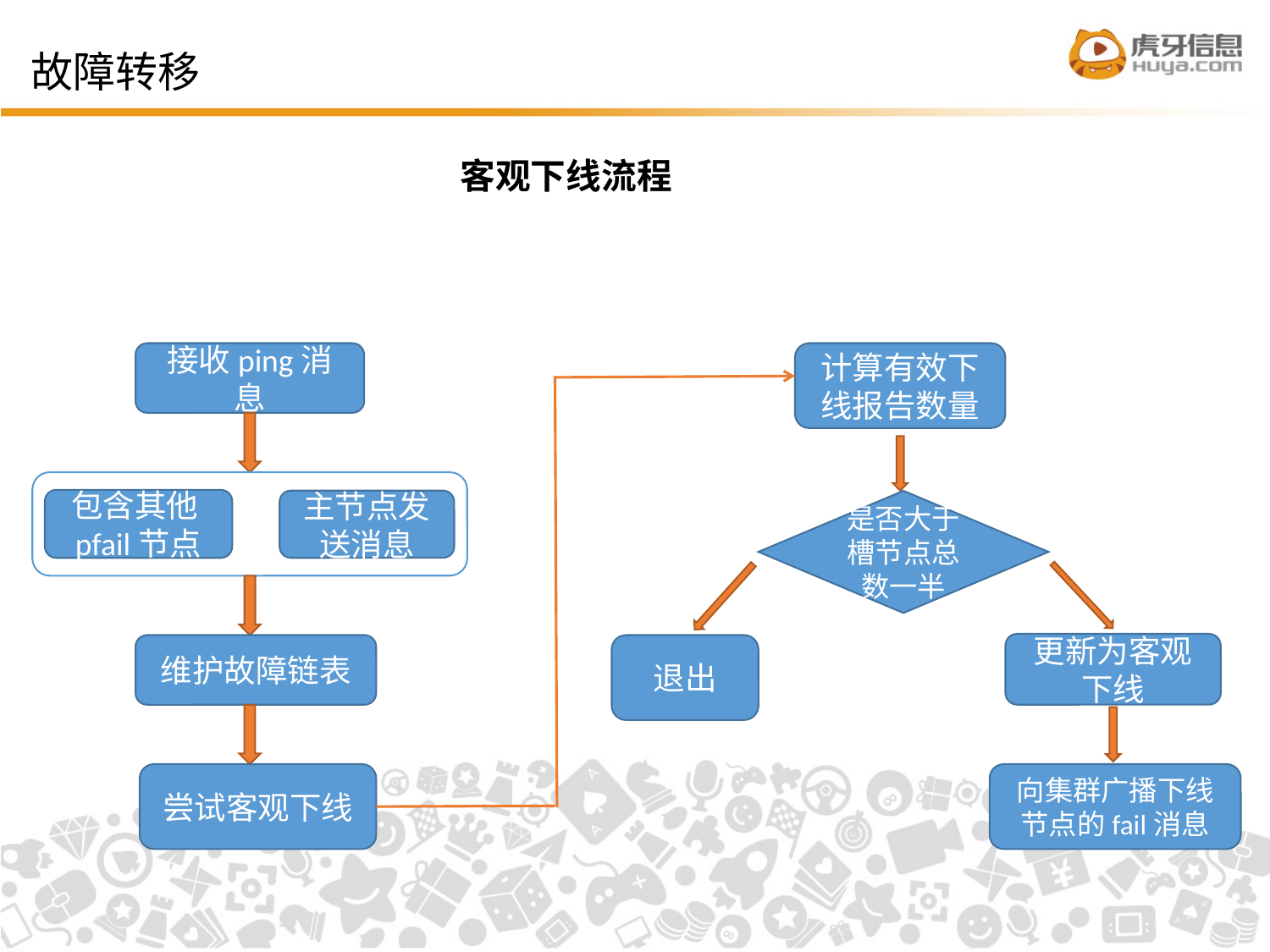

故障转移
                                                 客观下线流程

接收ping消息
计算有效下线报告数量

包含其他pfail节点
主节点发送消息
是否大于槽节点总数一半

更新为客观下线
维护故障链表
退出

尝试客观下线
向集群广播下线节点的fail消息